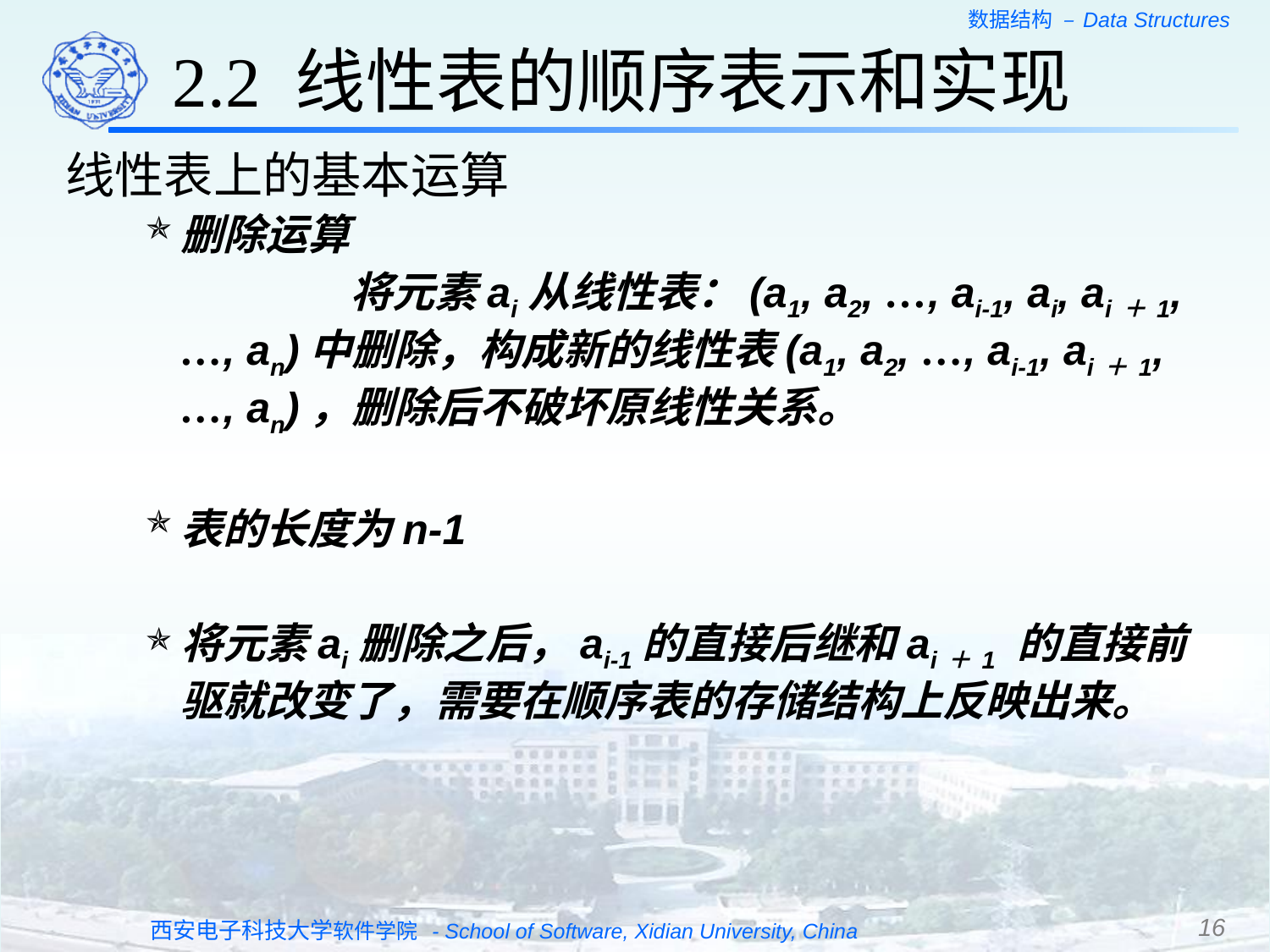

2.2 线性表的顺序表示和实现

删除运算
		　将元素ai从线性表：(a1, a2, …, ai-1, ai, ai＋1, …, an)中删除，构成新的线性表(a1, a2, …, ai-1, ai＋1, …, an)，删除后不破坏原线性关系。

表的长度为n-1

将元素ai删除之后，ai-1的直接后继和ai＋1 的直接前驱就改变了，需要在顺序表的存储结构上反映出来。
线性表上的基本运算
16